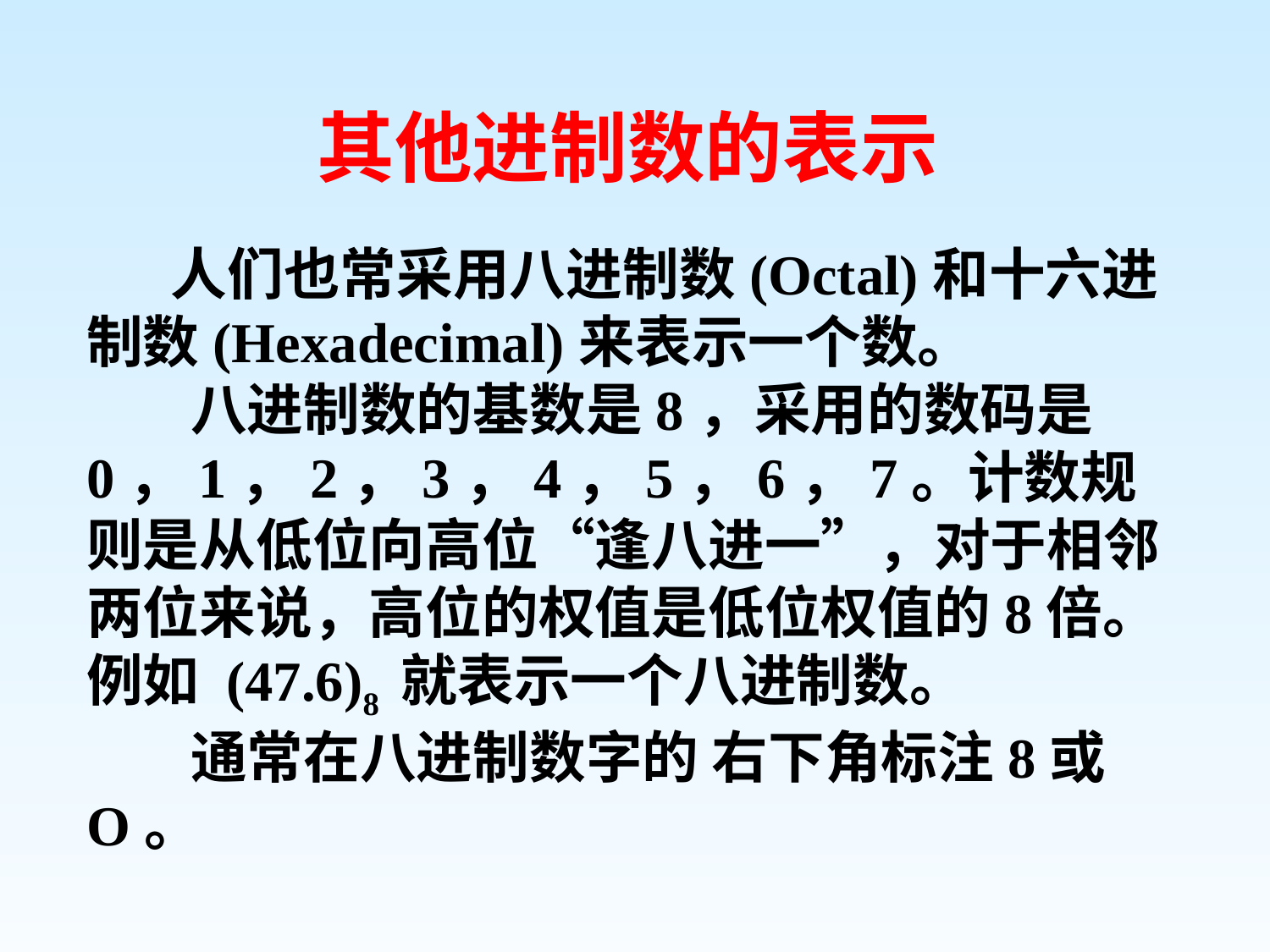

# 其他进制数的表示
      人们也常采用八进制数(Octal)和十六进制数(Hexadecimal)来表示一个数。
       八进制数的基数是8，采用的数码是0，1，2，3，4，5，6，7。计数规则是从低位向高位“逢八进一”，对于相邻两位来说，高位的权值是低位权值的8倍。 例如 (47.6)8 就表示一个八进制数。
       通常在八进制数字的 右下角标注8或O。

10